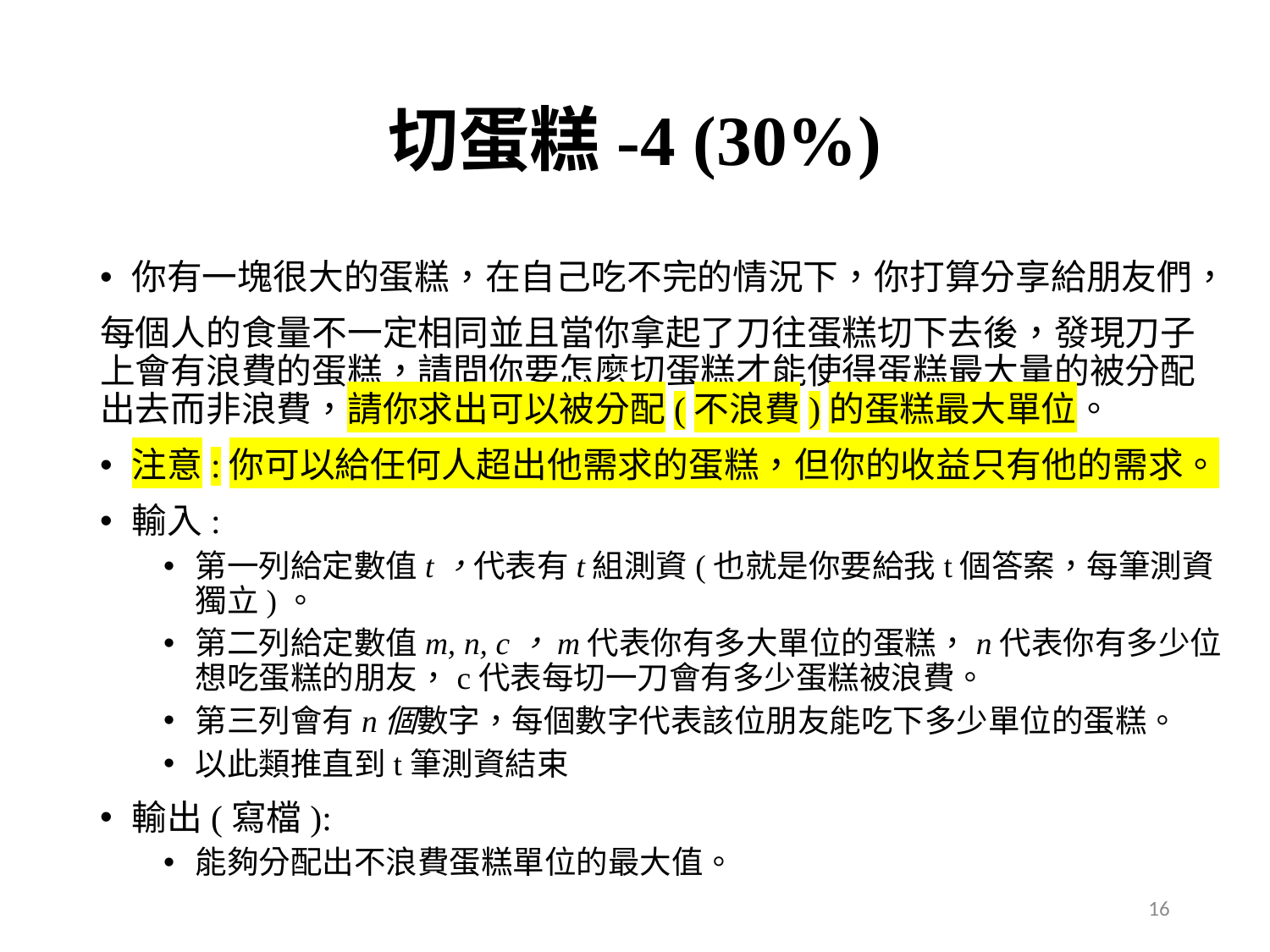

# 切蛋糕-4 (30%)
你有一塊很大的蛋糕，在自己吃不完的情況下，你打算分享給朋友們，
每個人的食量不一定相同並且當你拿起了刀往蛋糕切下去後，發現刀子上會有浪費的蛋糕，請問你要怎麼切蛋糕才能使得蛋糕最大量的被分配出去而非浪費，請你求出可以被分配(不浪費)的蛋糕最大單位。
注意:你可以給任何人超出他需求的蛋糕，但你的收益只有他的需求。
輸入:
第一列給定數值t，代表有t組測資(也就是你要給我t個答案，每筆測資獨立)。
第二列給定數值m, n, c，m代表你有多大單位的蛋糕，n代表你有多少位想吃蛋糕的朋友，c代表每切一刀會有多少蛋糕被浪費。
第三列會有n個數字，每個數字代表該位朋友能吃下多少單位的蛋糕。
以此類推直到t筆測資結束
輸出(寫檔):
能夠分配出不浪費蛋糕單位的最大值。

16